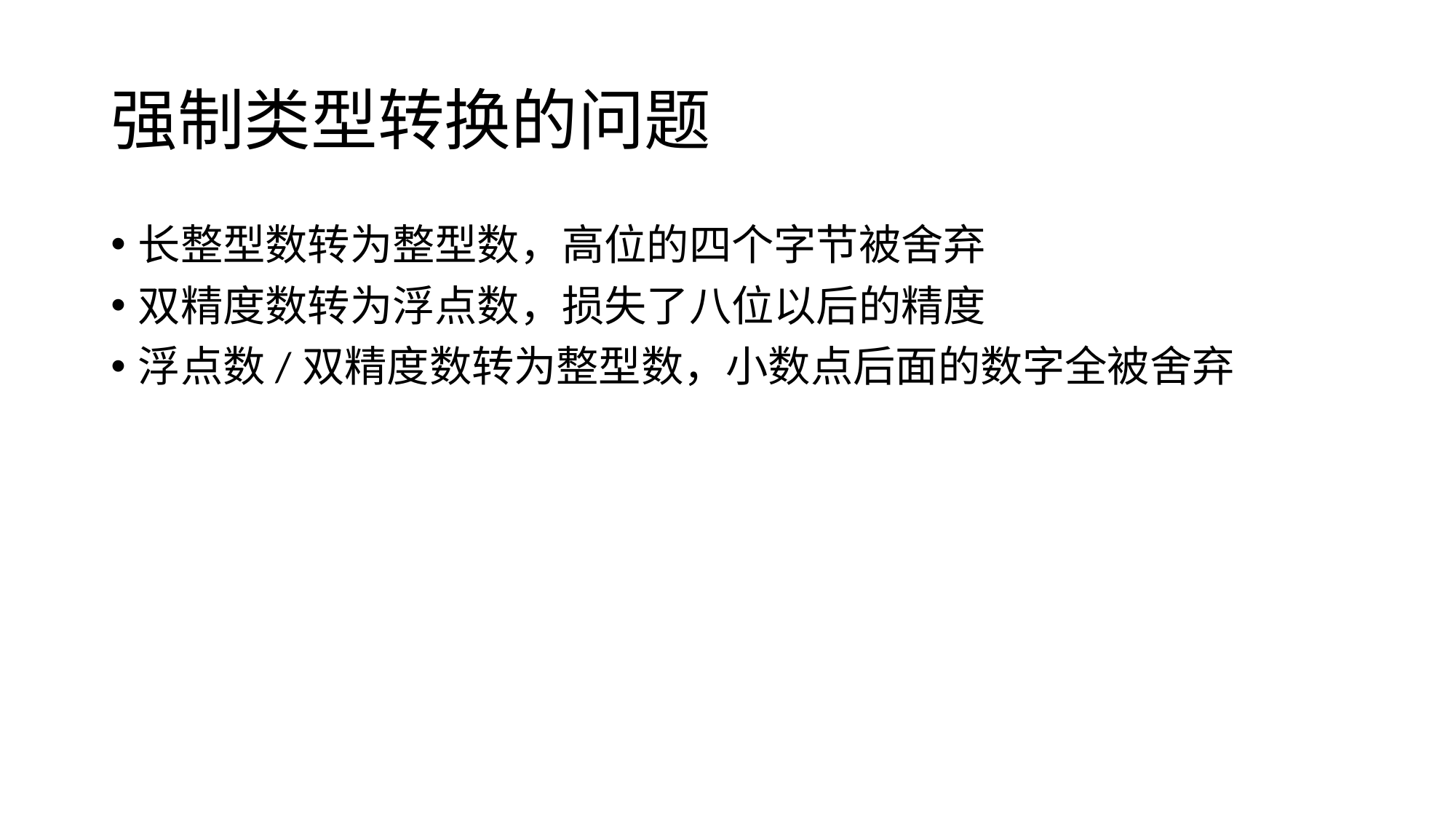

# 强制类型转换的问题
长整型数转为整型数，高位的四个字节被舍弃
双精度数转为浮点数，损失了八位以后的精度
浮点数/双精度数转为整型数，小数点后面的数字全被舍弃